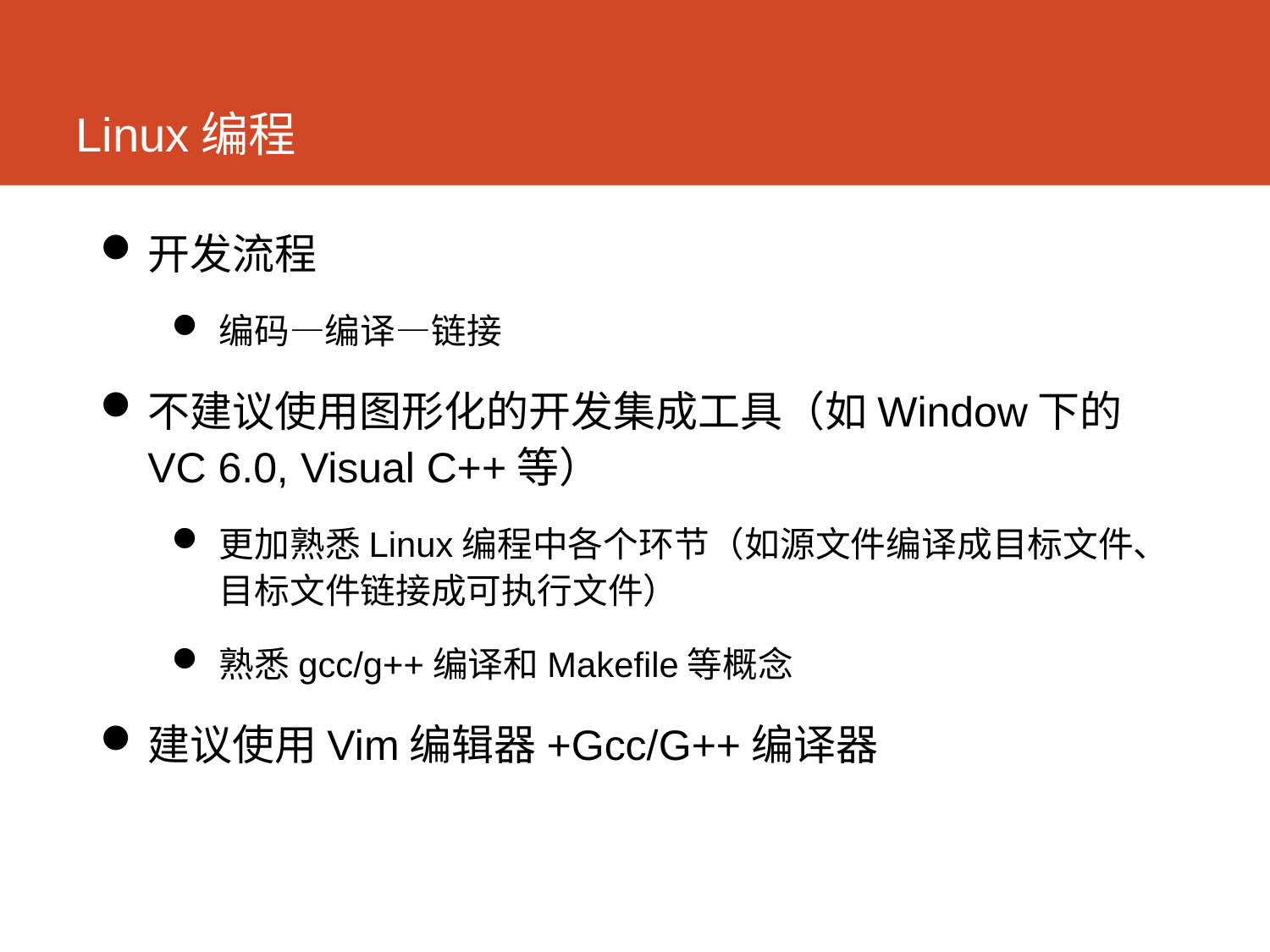

# Linux编程
开发流程
编码—编译—链接
不建议使用图形化的开发集成工具（如Window下的VC 6.0, Visual C++等）
更加熟悉Linux编程中各个环节（如源文件编译成目标文件、目标文件链接成可执行文件）
熟悉gcc/g++编译和Makefile等概念
建议使用Vim编辑器+Gcc/G++编译器